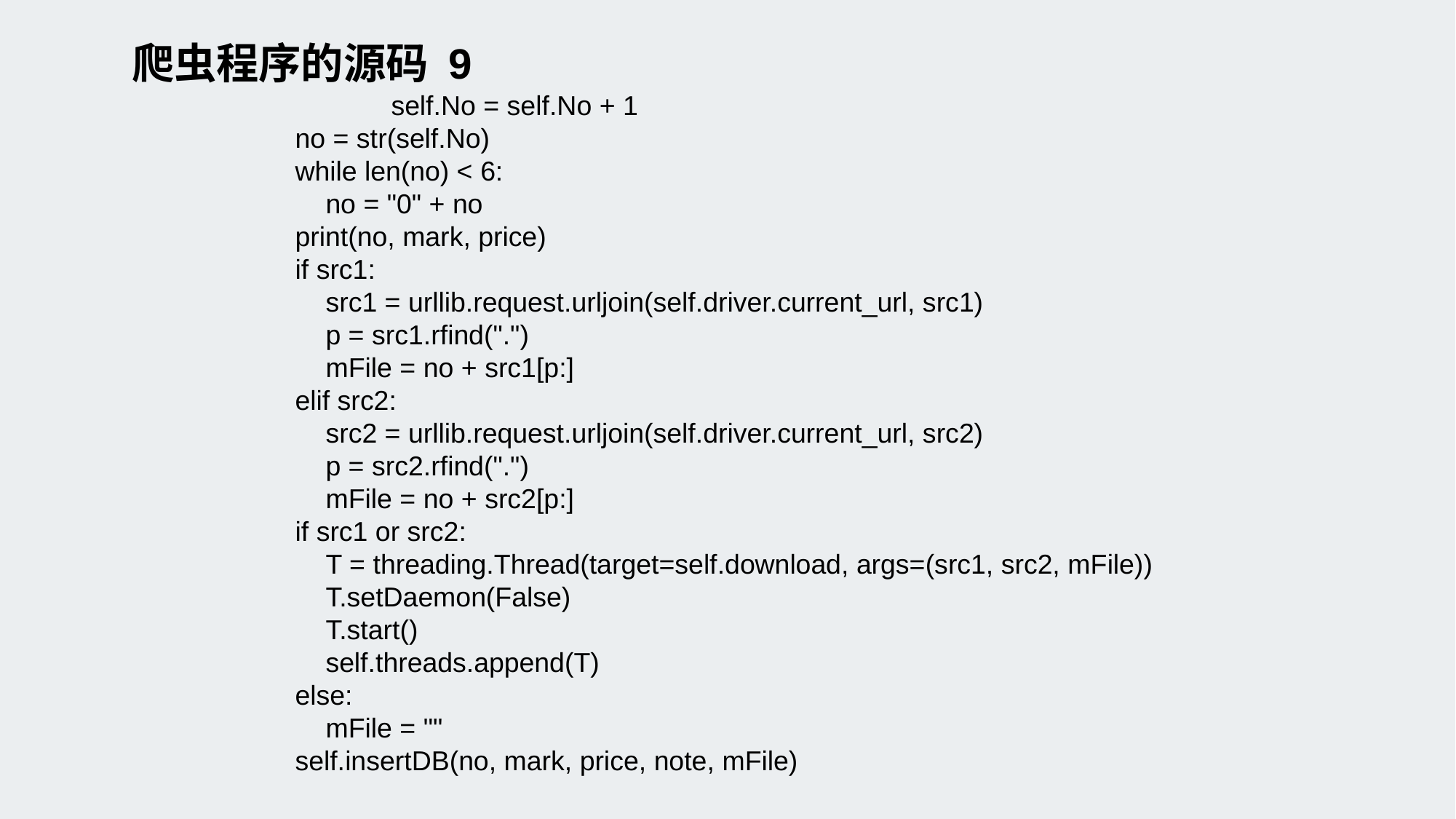

# 爬虫程序的源码 9
 		self.No = self.No + 1
                no = str(self.No)
                while len(no) < 6:
                    no = "0" + no
                print(no, mark, price)
                if src1:
                    src1 = urllib.request.urljoin(self.driver.current_url, src1)
                    p = src1.rfind(".")
                    mFile = no + src1[p:]
                elif src2:
                    src2 = urllib.request.urljoin(self.driver.current_url, src2)
                    p = src2.rfind(".")
                    mFile = no + src2[p:]
                if src1 or src2:
                    T = threading.Thread(target=self.download, args=(src1, src2, mFile))
                    T.setDaemon(False)
                    T.start()
                    self.threads.append(T)
                else:
                    mFile = ""
                self.insertDB(no, mark, price, note, mFile)